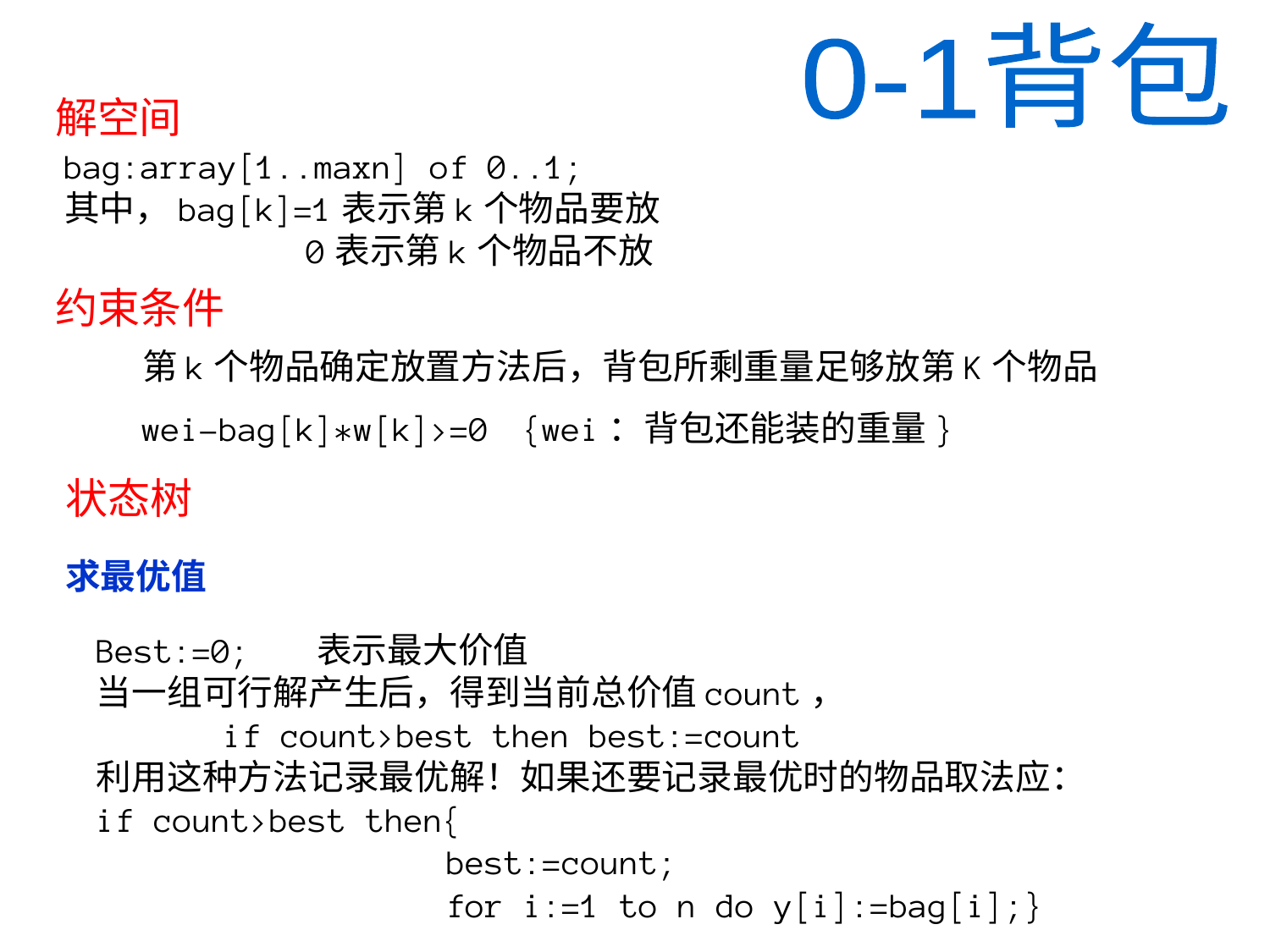

0-1背包
解空间
bag:array[1..maxn] of 0..1;
其中，bag[k]=1表示第k个物品要放
	      0表示第k个物品不放
约束条件
第k个物品确定放置方法后，背包所剩重量足够放第K个物品
wei-bag[k]*w[k]>=0	{wei：背包还能装的重量}
状态树
求最优值
Best:=0;   表示最大价值
当一组可行解产生后，得到当前总价值count，
	if count>best then best:=count
利用这种方法记录最优解！如果还要记录最优时的物品取法应：
if count>best then{
		     best:=count;
		     for i:=1 to n do y[i]:=bag[i];}